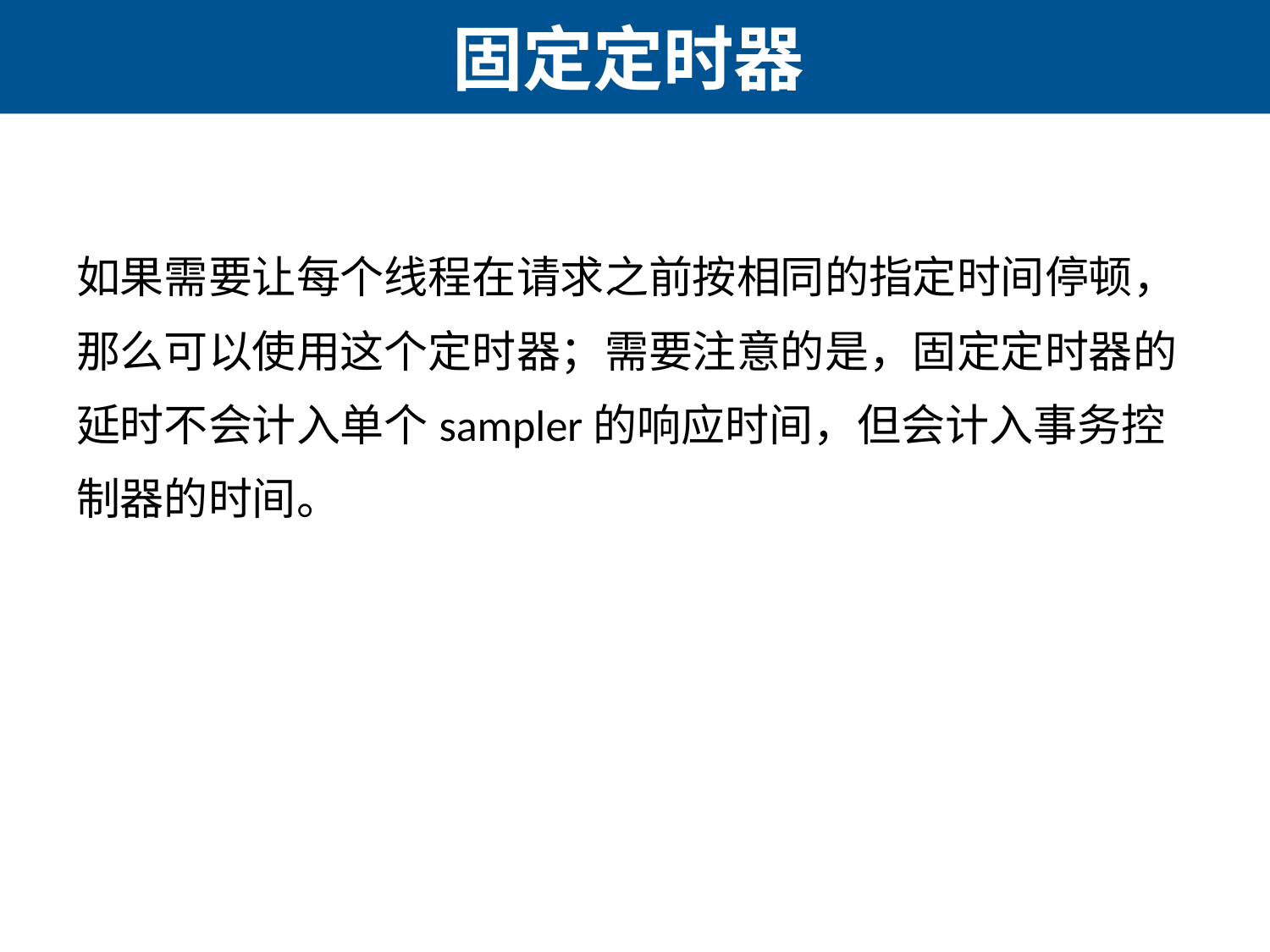

# 固定定时器
如果需要让每个线程在请求之前按相同的指定时间停顿，那么可以使用这个定时器；需要注意的是，固定定时器的延时不会计入单个sampler的响应时间，但会计入事务控制器的时间。